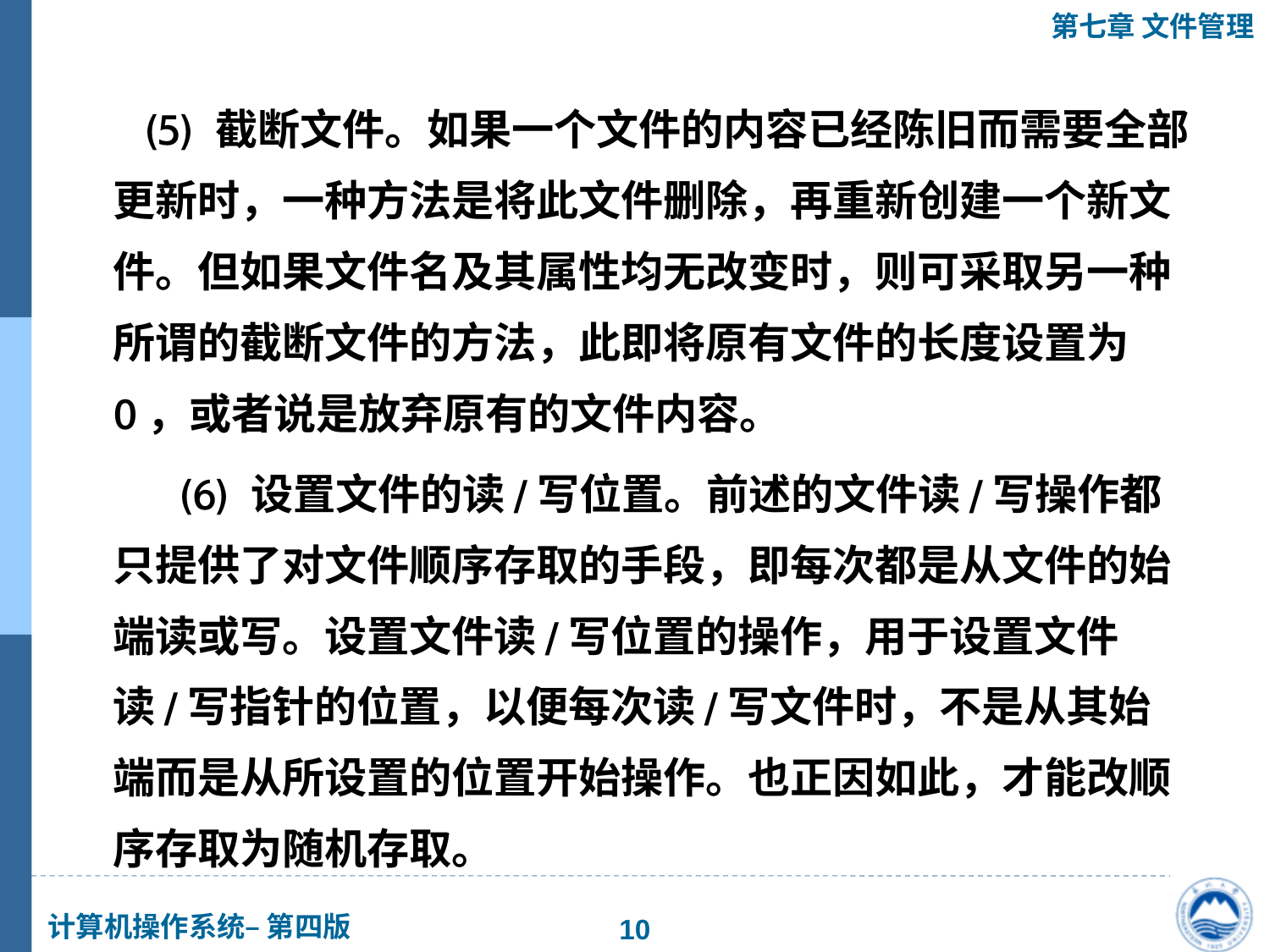

(5) 截断文件。如果一个文件的内容已经陈旧而需要全部更新时，一种方法是将此文件删除，再重新创建一个新文件。但如果文件名及其属性均无改变时，则可采取另一种所谓的截断文件的方法，此即将原有文件的长度设置为0，或者说是放弃原有的文件内容。
　　 (6) 设置文件的读/写位置。前述的文件读/写操作都只提供了对文件顺序存取的手段，即每次都是从文件的始端读或写。设置文件读/写位置的操作，用于设置文件读/写指针的位置，以便每次读/写文件时，不是从其始端而是从所设置的位置开始操作。也正因如此，才能改顺序存取为随机存取。